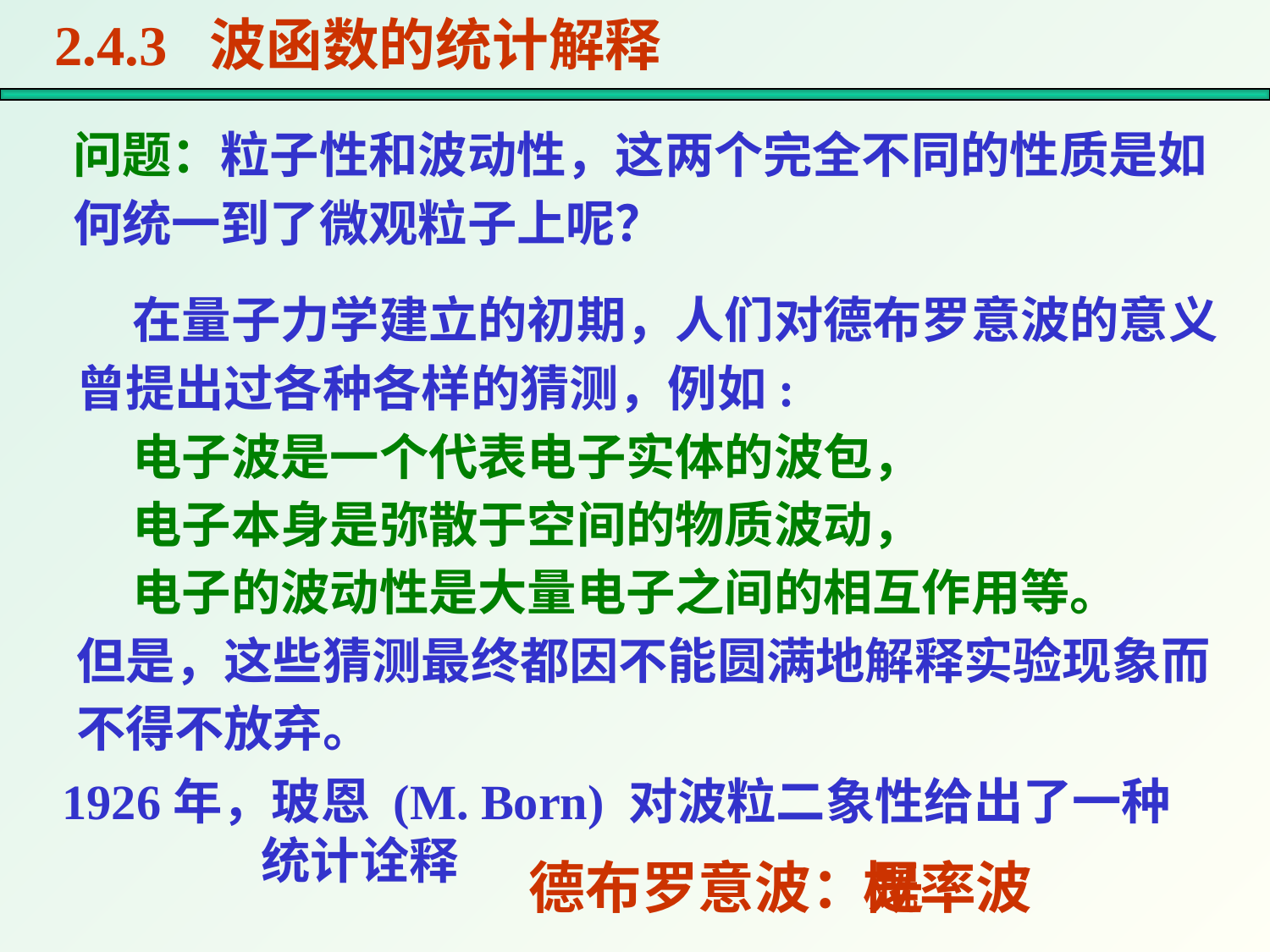

2.4.3  波函数的统计解释

问题：粒子性和波动性，这两个完全不同的性质是如何统一到了微观粒子上呢？
    在量子力学建立的初期，人们对德布罗意波的意义曾提出过各种各样的猜测，例如:
    电子波是一个代表电子实体的波包，
    电子本身是弥散于空间的物质波动，
    电子的波动性是大量电子之间的相互作用等。
但是，这些猜测最终都因不能圆满地解释实验现象而不得不放弃。
1926年，玻恩 (M. Born) 对波粒二象性给出了一种统计诠释
德布罗意波：是
概率波